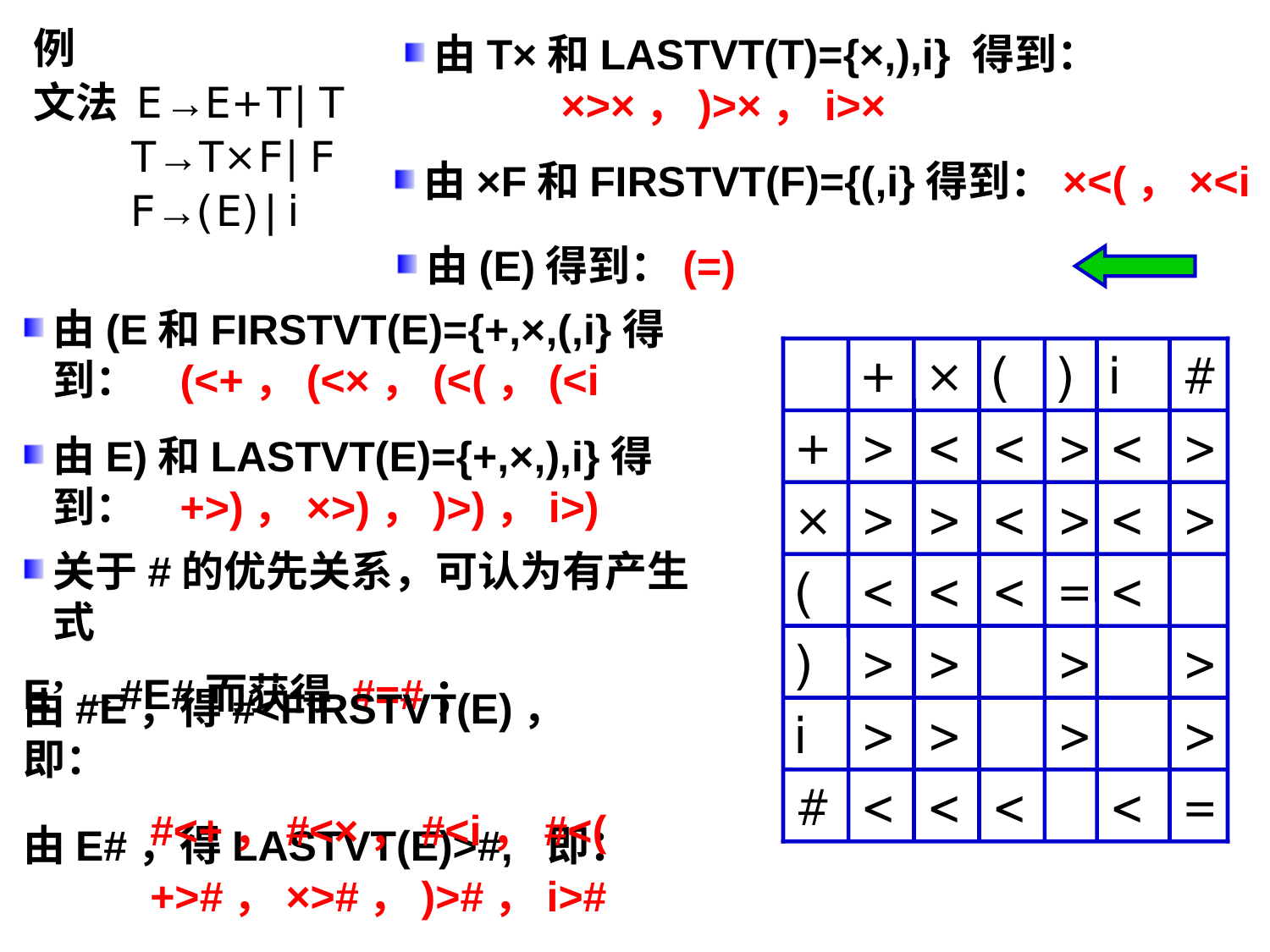

例
文法 E→E+T|T
	    T→T×F|F
	    F→(E)|i

由T×和LASTVT(T)={×,),i} 得到：	×>×，)>×，i>×
由×F和FIRSTVT(F)={(,i}得到：×<(，×<i
由(E)得到：(=)

由(E和FIRSTVT(E)={+,×,(,i}得到：	(<+，(<×，(<(，(<i

+

×

(

)

i

#

+

>
<
<
>
>
>
>
<
>
>
>
>
由E)和LASTVT(E)={+,×,),i}得到：	+>)，×>)，)>)，i>)
×

>
>
>
>
<
<
关于#的优先关系，可认为有产生式
E’ →#E#而获得 #=#；
(

<
<
<
<
=

)

>

由#E，得#<FIRSTVT(E)，即：
	#<+，#<×，#<i，#<(
i

>

#

<
<
<
<

=
由E#，得LASTVT(E)>#,  即：	+>#，×>#，)>#，i>#